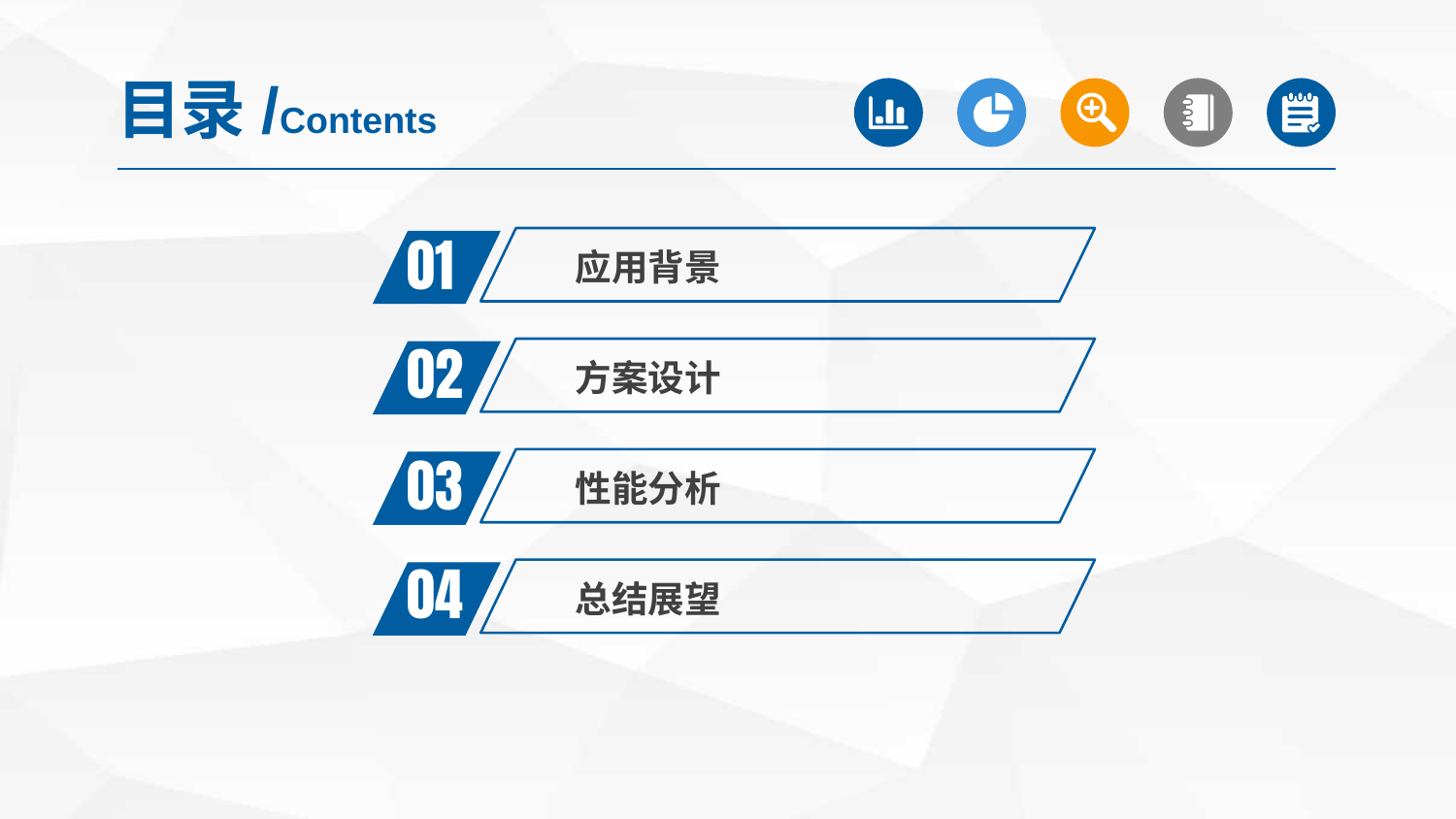

目录/Contents

01

应用背景
02

方案设计
03

性能分析
04

总结展望